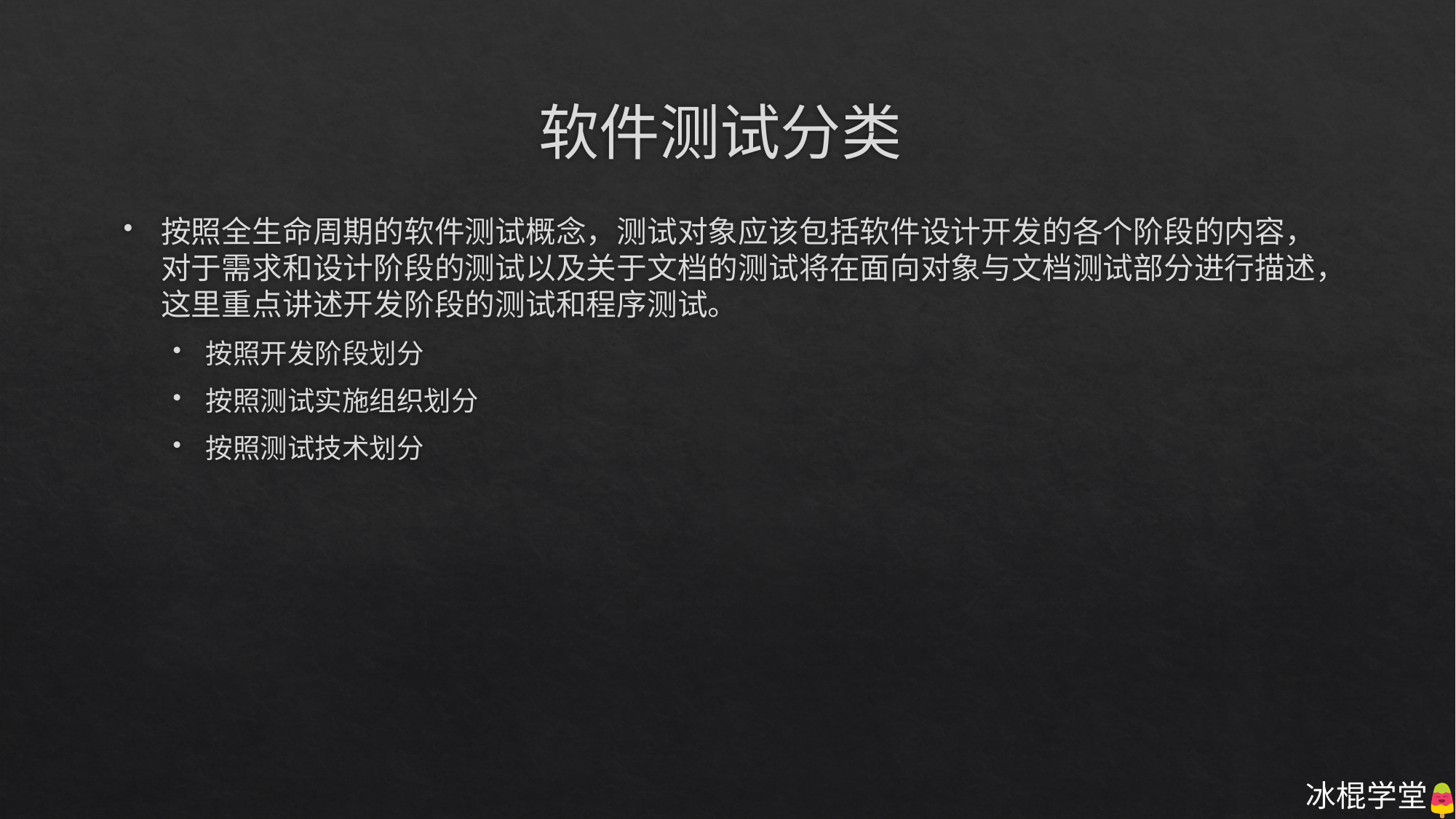

# 软件测试分类
按照全生命周期的软件测试概念，测试对象应该包括软件设计开发的各个阶段的内容，对于需求和设计阶段的测试以及关于文档的测试将在面向对象与文档测试部分进行描述，这里重点讲述开发阶段的测试和程序测试。
按照开发阶段划分
按照测试实施组织划分
按照测试技术划分